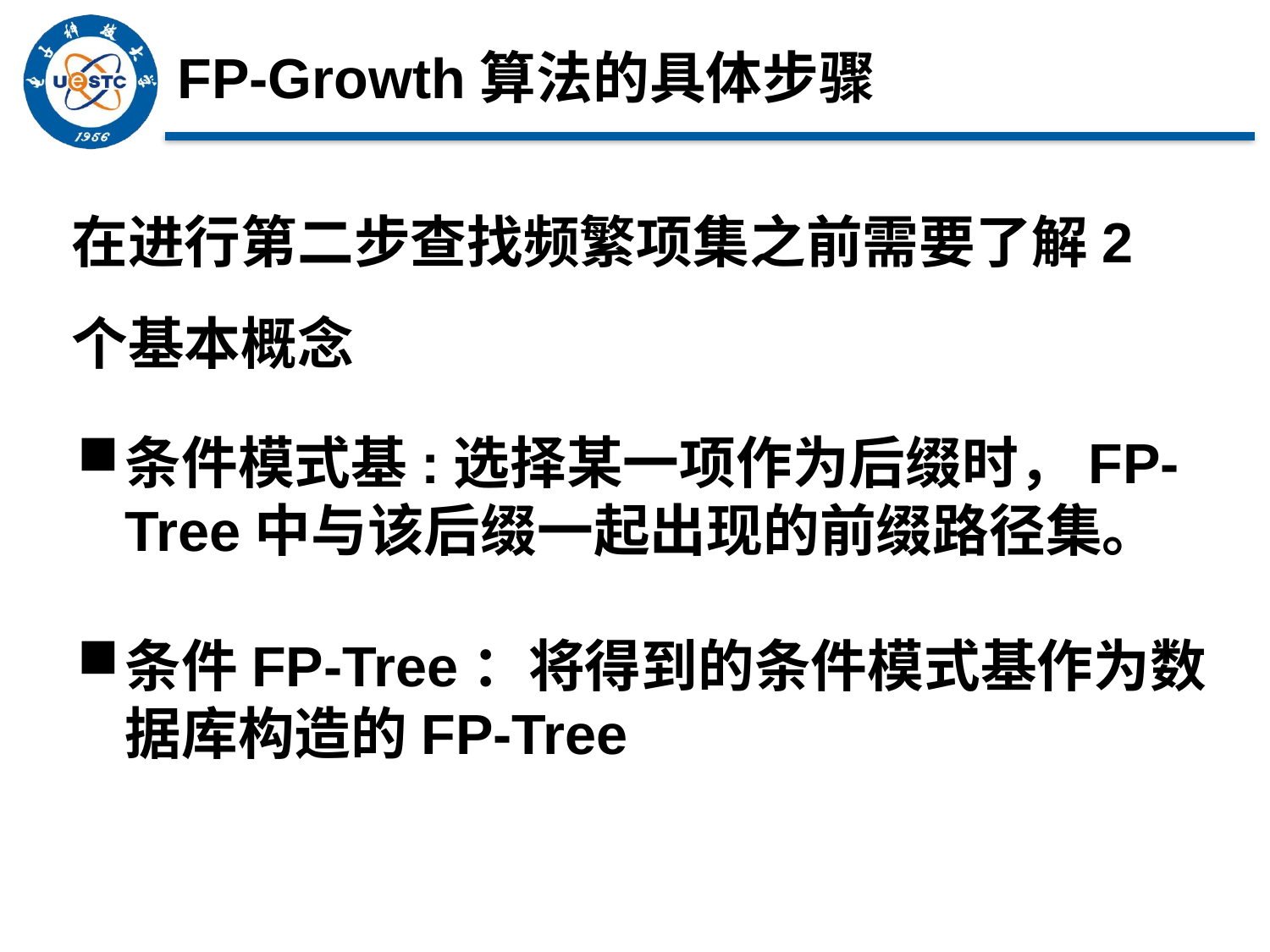

# FP-Growth算法的具体步骤
在进行第二步查找频繁项集之前需要了解2个基本概念

条件模式基:选择某一项作为后缀时，FP-Tree中与该后缀一起出现的前缀路径集。

条件FP-Tree：将得到的条件模式基作为数据库构造的FP-Tree